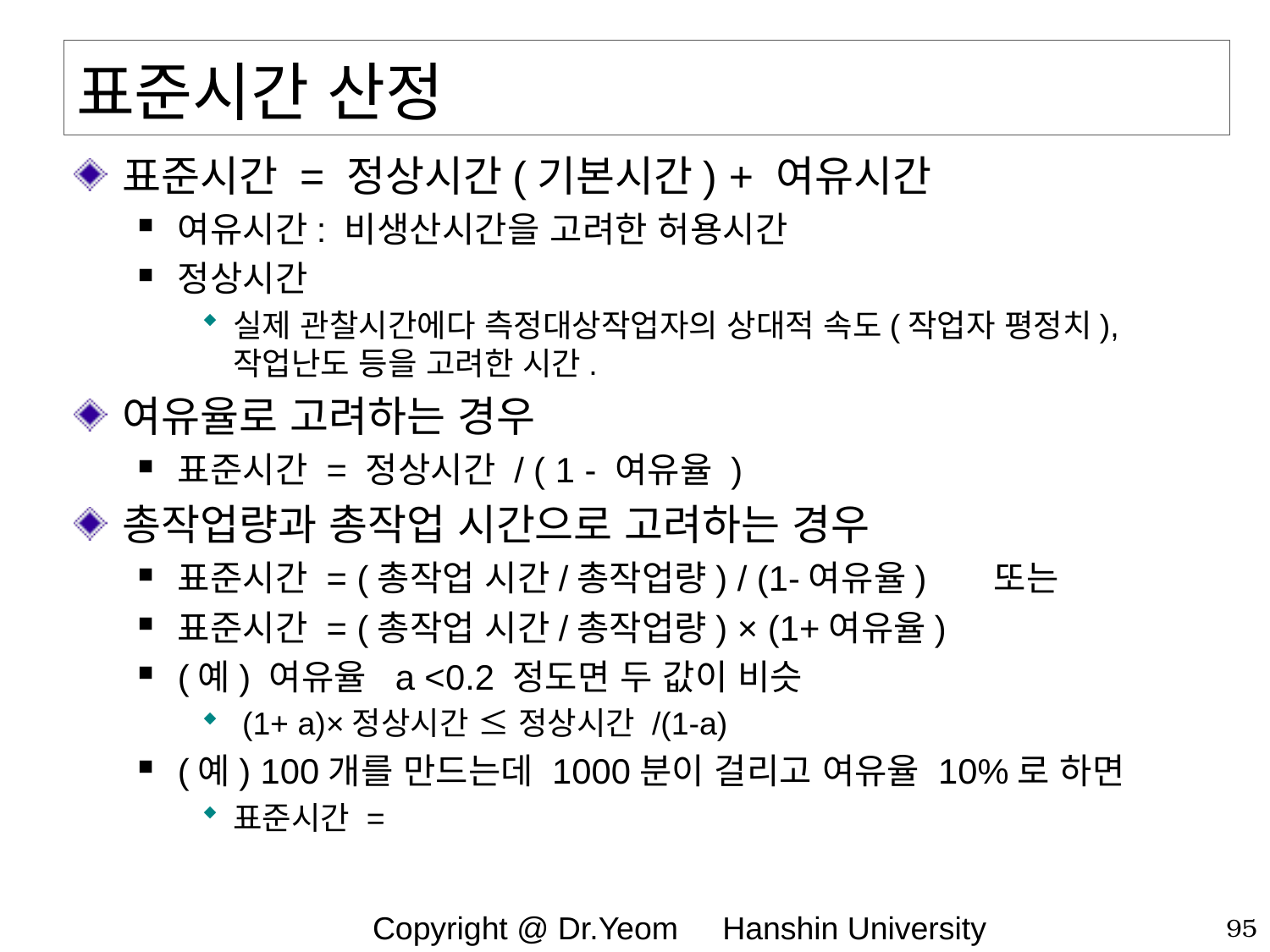

# 표준시간 산정
표준시간 = 정상시간(기본시간) + 여유시간
여유시간: 비생산시간을 고려한 허용시간
정상시간
실제 관찰시간에다 측정대상작업자의 상대적 속도(작업자 평정치), 작업난도 등을 고려한 시간.
여유율로 고려하는 경우
표준시간 = 정상시간 / ( 1 - 여유율 )
총작업량과 총작업 시간으로 고려하는 경우
표준시간 = (총작업 시간/총작업량) / (1-여유율)      또는
표준시간 = (총작업 시간/총작업량) × (1+여유율)
(예) 여유율  a <0.2 정도면 두 값이 비슷
 (1+ a)×정상시간 ≤ 정상시간 /(1-a)
(예) 100개를 만드는데 1000분이 걸리고 여유율 10%로 하면
표준시간 =
95